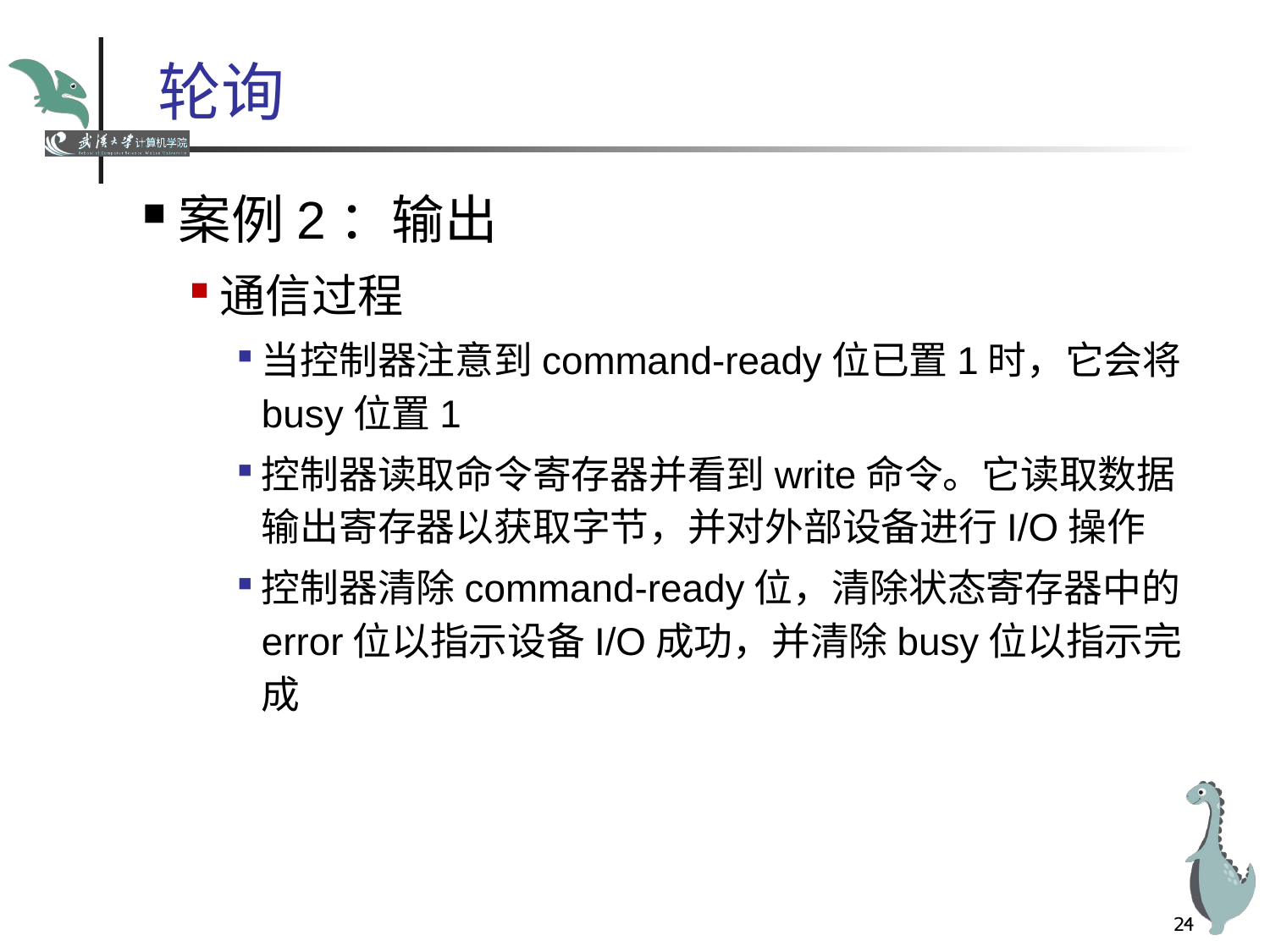

# 轮询
案例2：输出
通信过程
当控制器注意到command-ready位已置1时，它会将busy位置1
控制器读取命令寄存器并看到write命令。它读取数据输出寄存器以获取字节，并对外部设备进行I/O操作
控制器清除command-ready位，清除状态寄存器中的error位以指示设备I/O成功，并清除busy位以指示完成
24